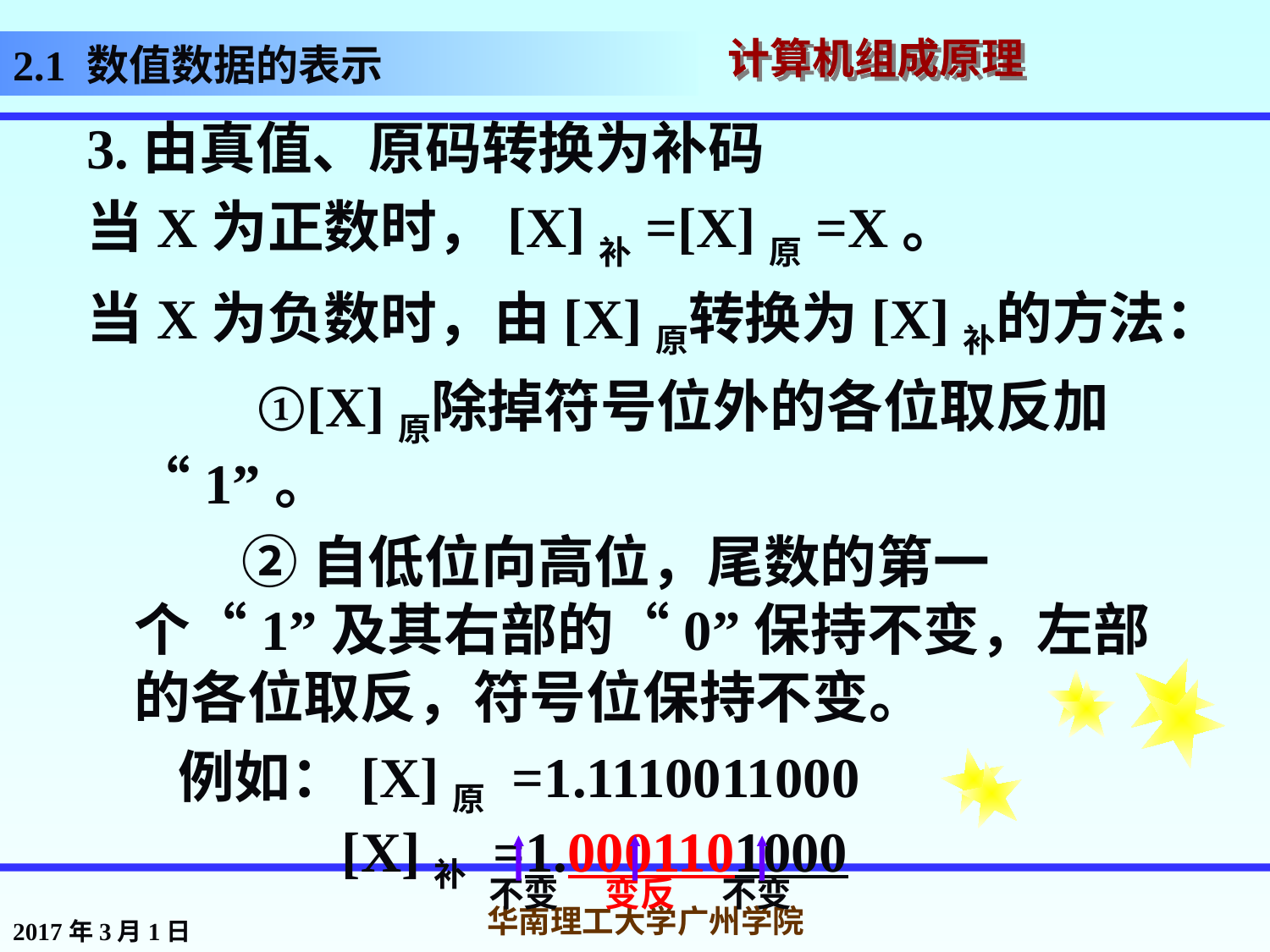

2.1 数值数据的表示
3.由真值、原码转换为补码
当X为正数时，[X]补=[X]原=X。
当X为负数时，由[X]原转换为[X]补的方法：
            ①[X]原除掉符号位外的各位取反加“1”。
            ②自低位向高位，尾数的第一个“1”及其右部的“0”保持不变，左部的各位取反，符号位保持不变。
      例如：[X]原 =1.1110011000
                  [X]补 =1.0001101000

不变
变反
不变
2017年3月1日
华南理工大学广州学院